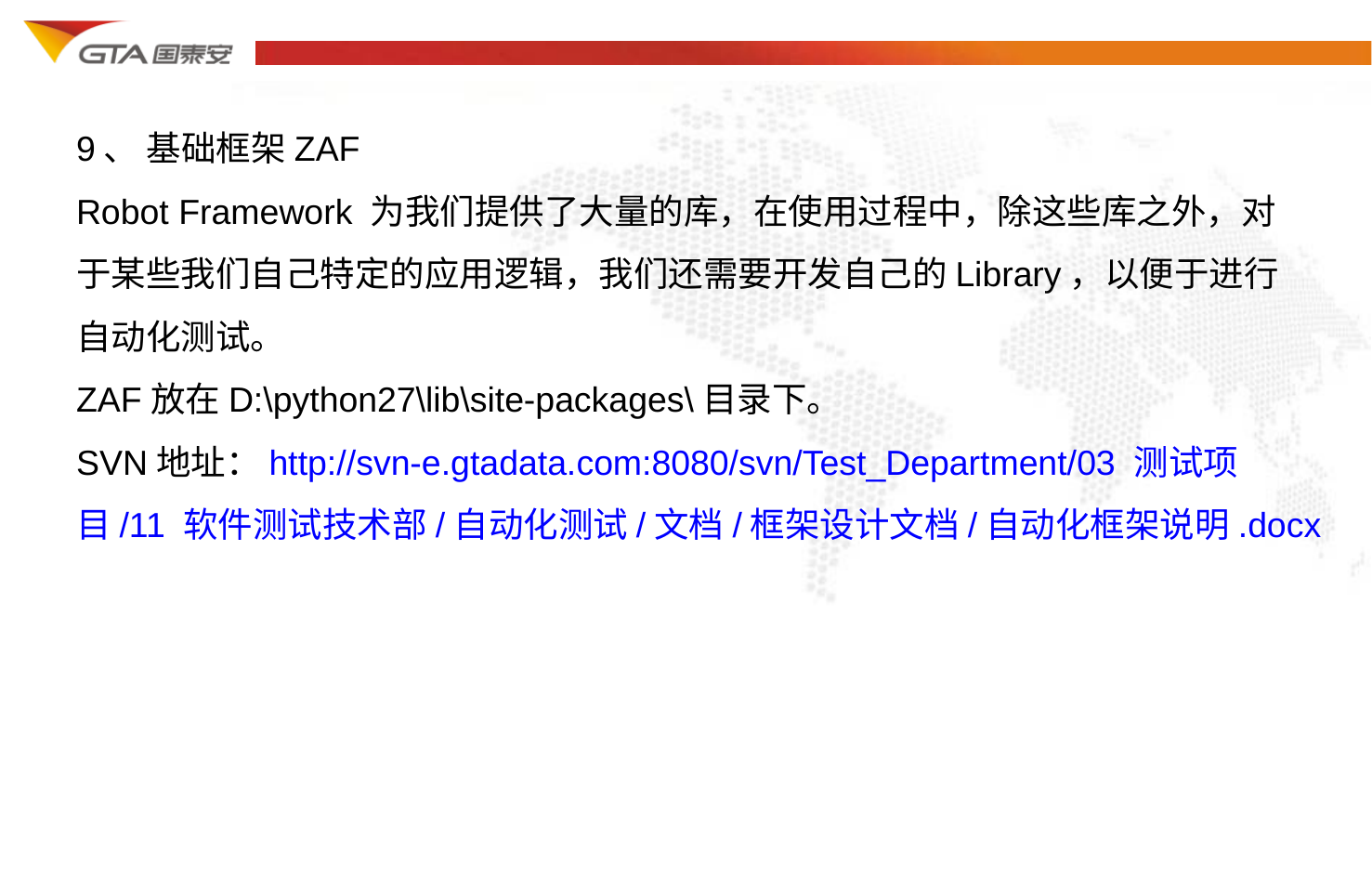

9、 基础框架ZAF
Robot Framework 为我们提供了大量的库，在使用过程中，除这些库之外，对
于某些我们自己特定的应用逻辑，我们还需要开发自己的Library，以便于进行
自动化测试。
ZAF放在D:\python27\lib\site-packages\目录下。
SVN地址：http://svn-e.gtadata.com:8080/svn/Test_Department/03 测试项
目/11 软件测试技术部/自动化测试/文档/框架设计文档/自动化框架说明.docx